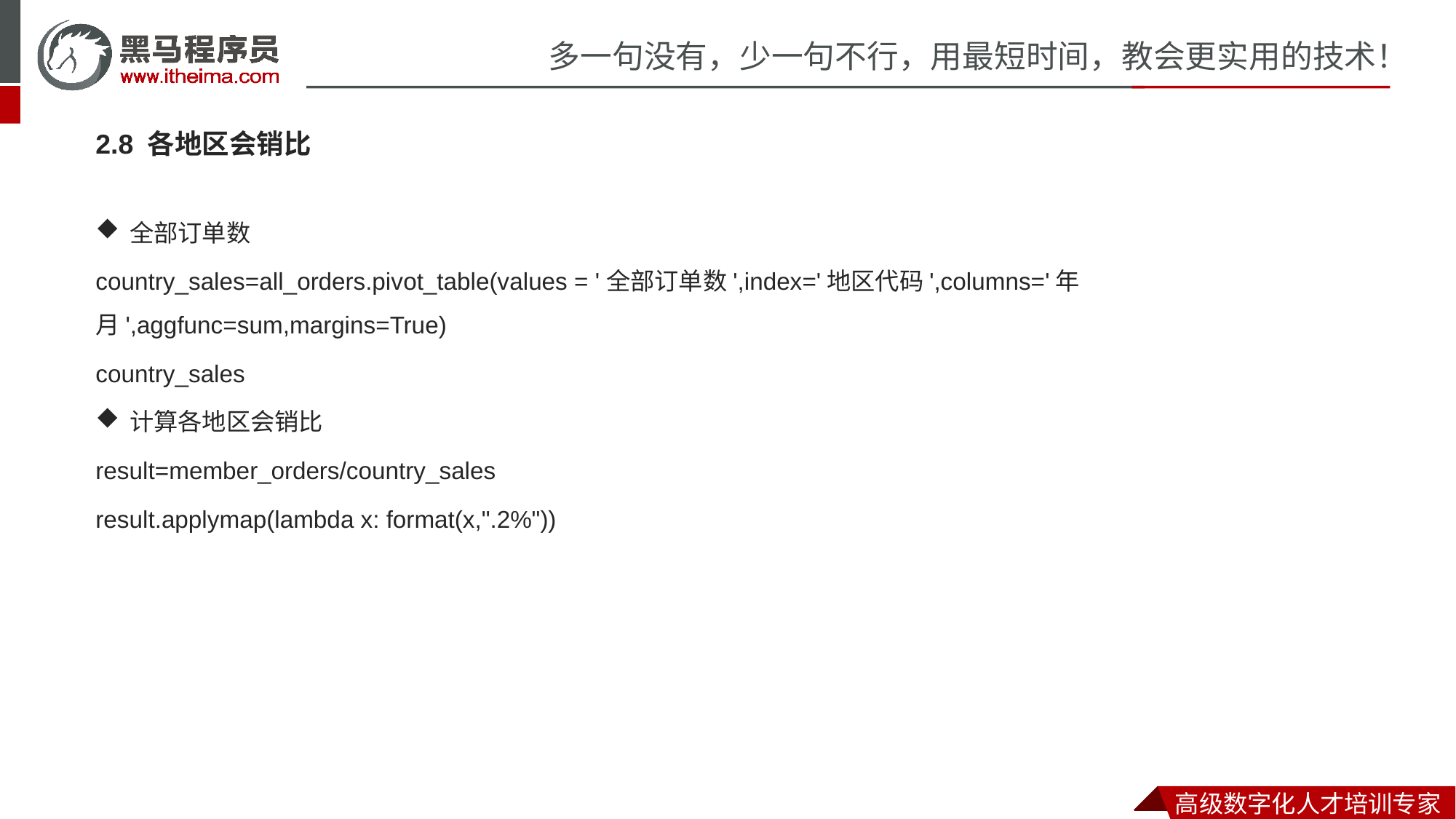

2.8 各地区会销比
全部订单数
country_sales=all_orders.pivot_table(values = '全部订单数',index='地区代码',columns='年月',aggfunc=sum,margins=True)
country_sales
计算各地区会销比
result=member_orders/country_sales
result.applymap(lambda x: format(x,".2%"))